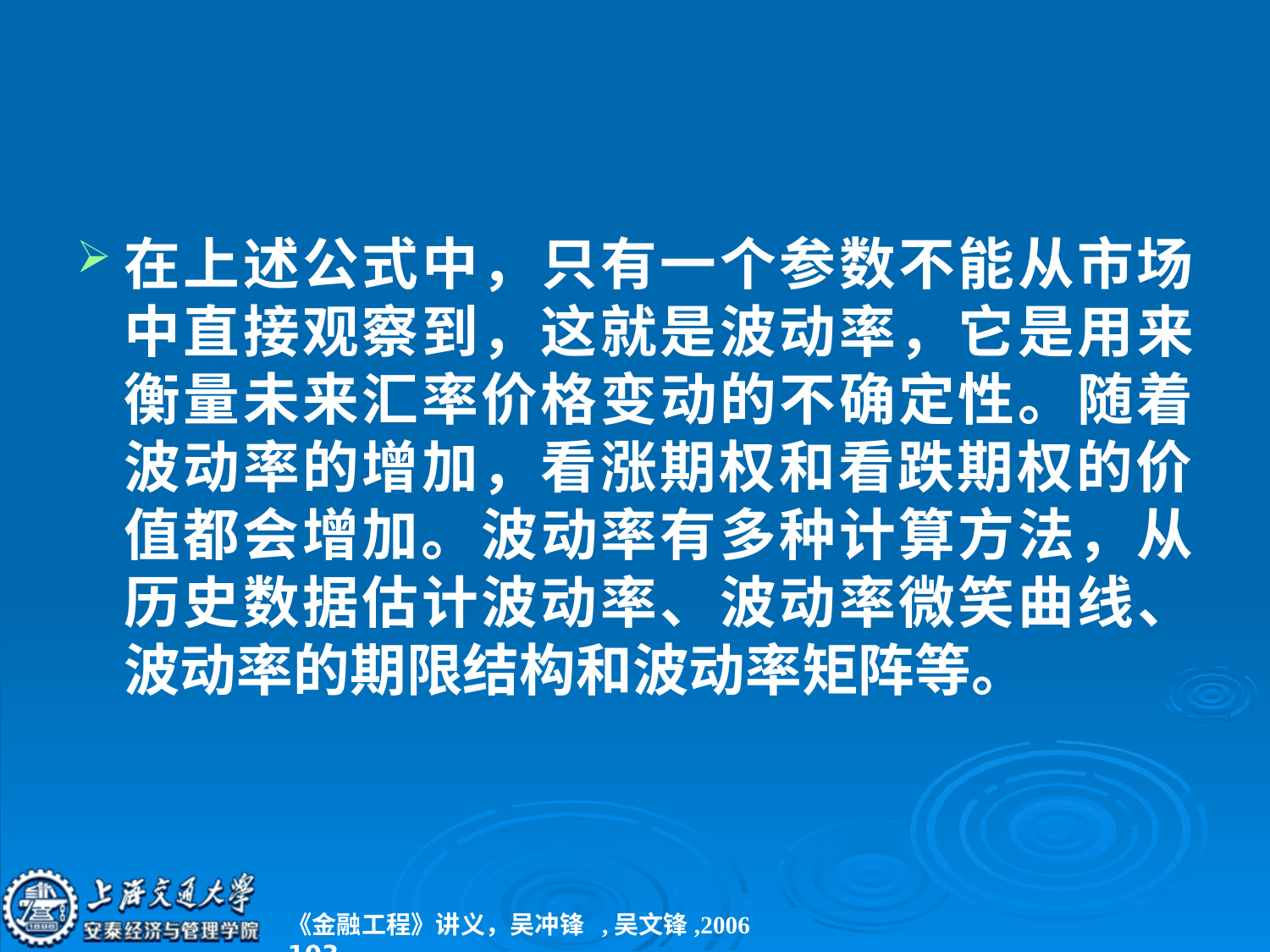

#
在上述公式中，只有一个参数不能从市场中直接观察到，这就是波动率，它是用来衡量未来汇率价格变动的不确定性。随着波动率的增加，看涨期权和看跌期权的价值都会增加。波动率有多种计算方法，从历史数据估计波动率、波动率微笑曲线、波动率的期限结构和波动率矩阵等。